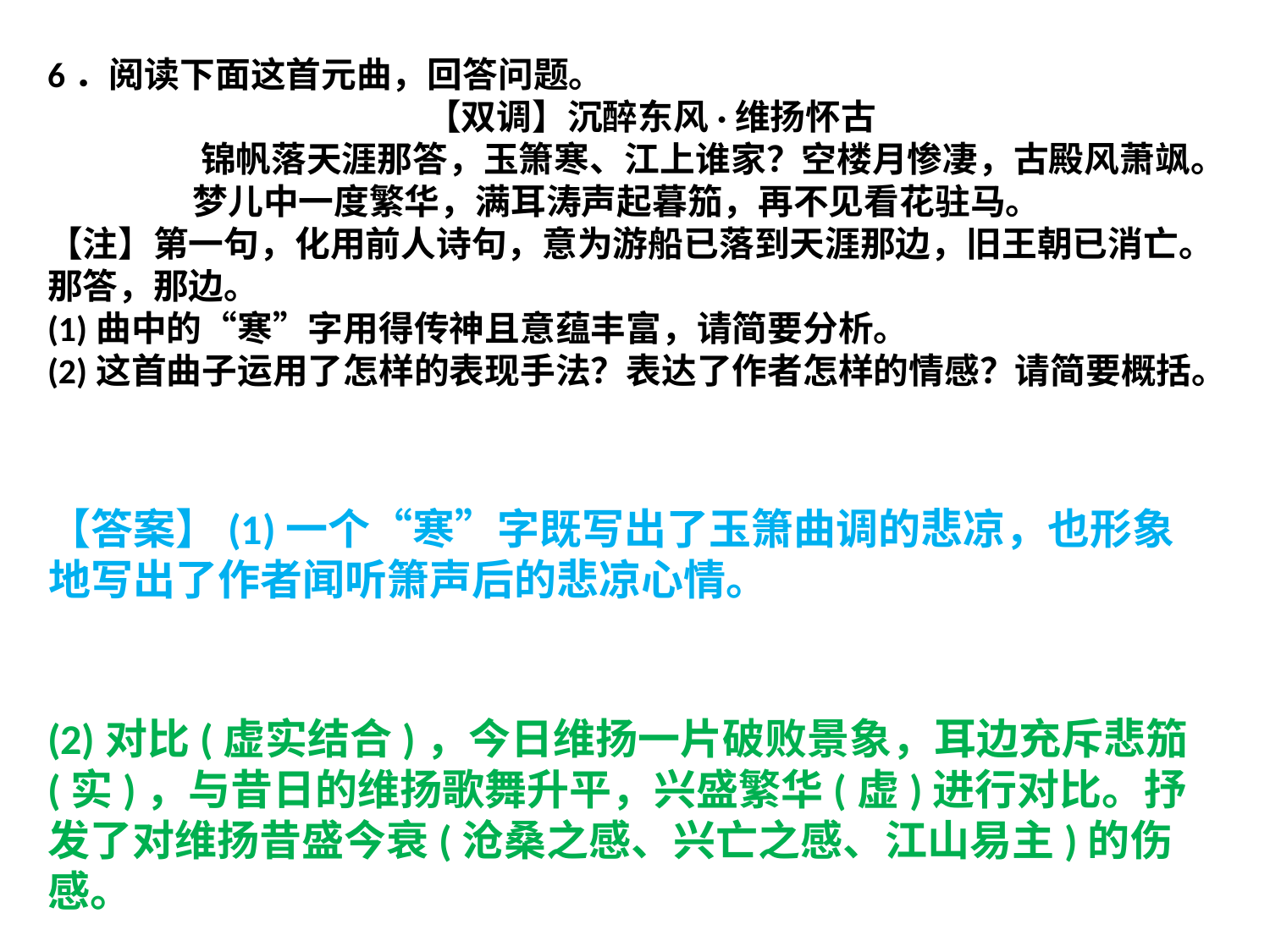

6．阅读下面这首元曲，回答问题。
                                              【双调】沉醉东风·维扬怀古
                  锦帆落天涯那答，玉箫寒、江上谁家？空楼月惨凄，古殿风萧飒。
                 梦儿中一度繁华，满耳涛声起暮笳，再不见看花驻马。
【注】第一句，化用前人诗句，意为游船已落到天涯那边，旧王朝已消亡。那答，那边。
(1)曲中的“寒”字用得传神且意蕴丰富，请简要分析。
(2)这首曲子运用了怎样的表现手法？表达了作者怎样的情感？请简要概括。
【答案】(1)一个“寒”字既写出了玉箫曲调的悲凉，也形象地写出了作者闻听箫声后的悲凉心情。
(2)对比(虚实结合)，今日维扬一片破败景象，耳边充斥悲笳(实)，与昔日的维扬歌舞升平，兴盛繁华(虚)进行对比。抒发了对维扬昔盛今衰(沧桑之感、兴亡之感、江山易主)的伤感。